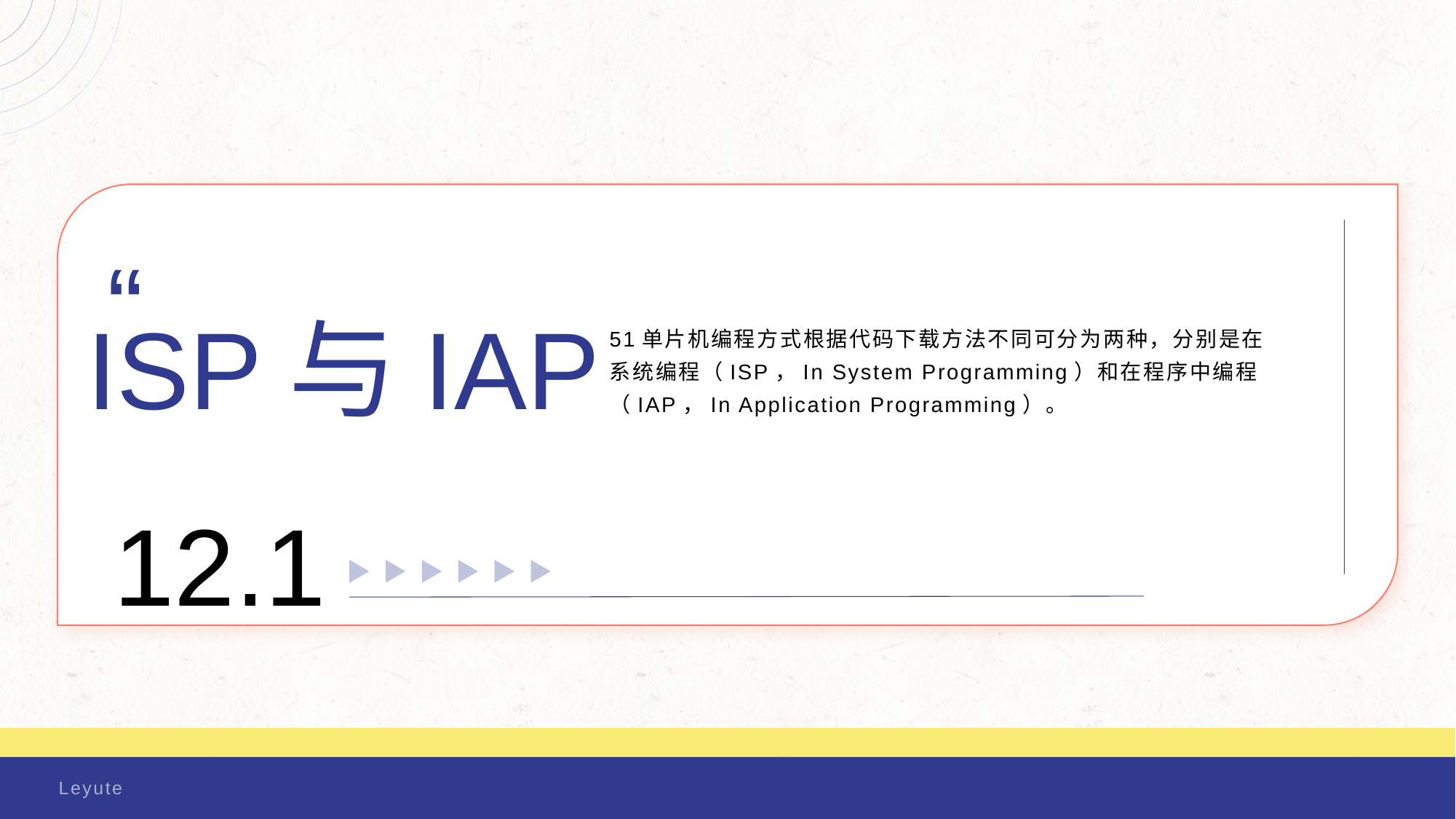

“
ISP与IAP
12.1

51单片机编程方式根据代码下载方法不同可分为两种，分别是在系统编程（ISP，In System Programming）和在程序中编程（IAP，In Application Programming）。